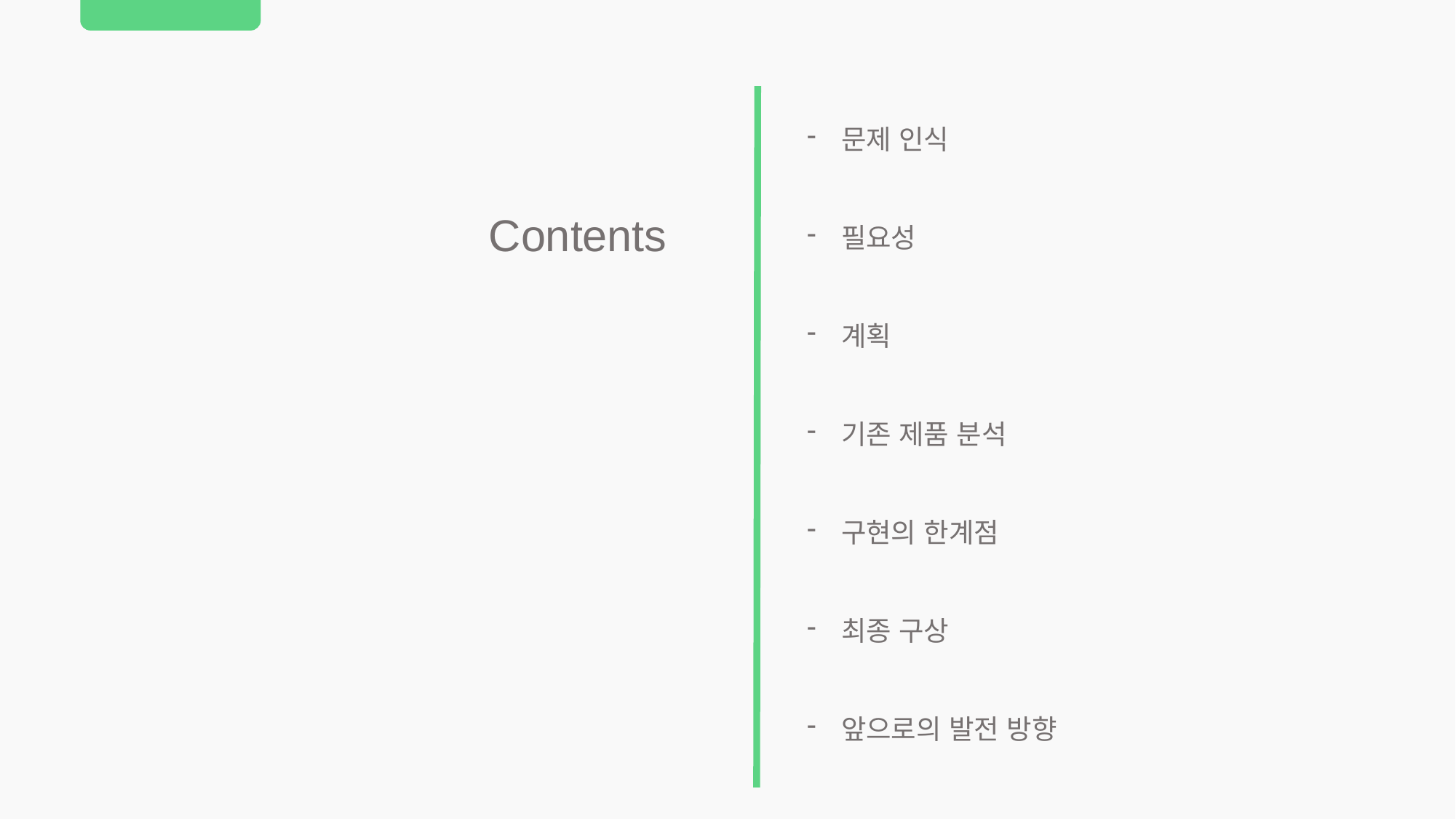

문제 인식

필요성

계획

기존 제품 분석

구현의 한계점

최종 구상

앞으로의 발전 방향
Contents